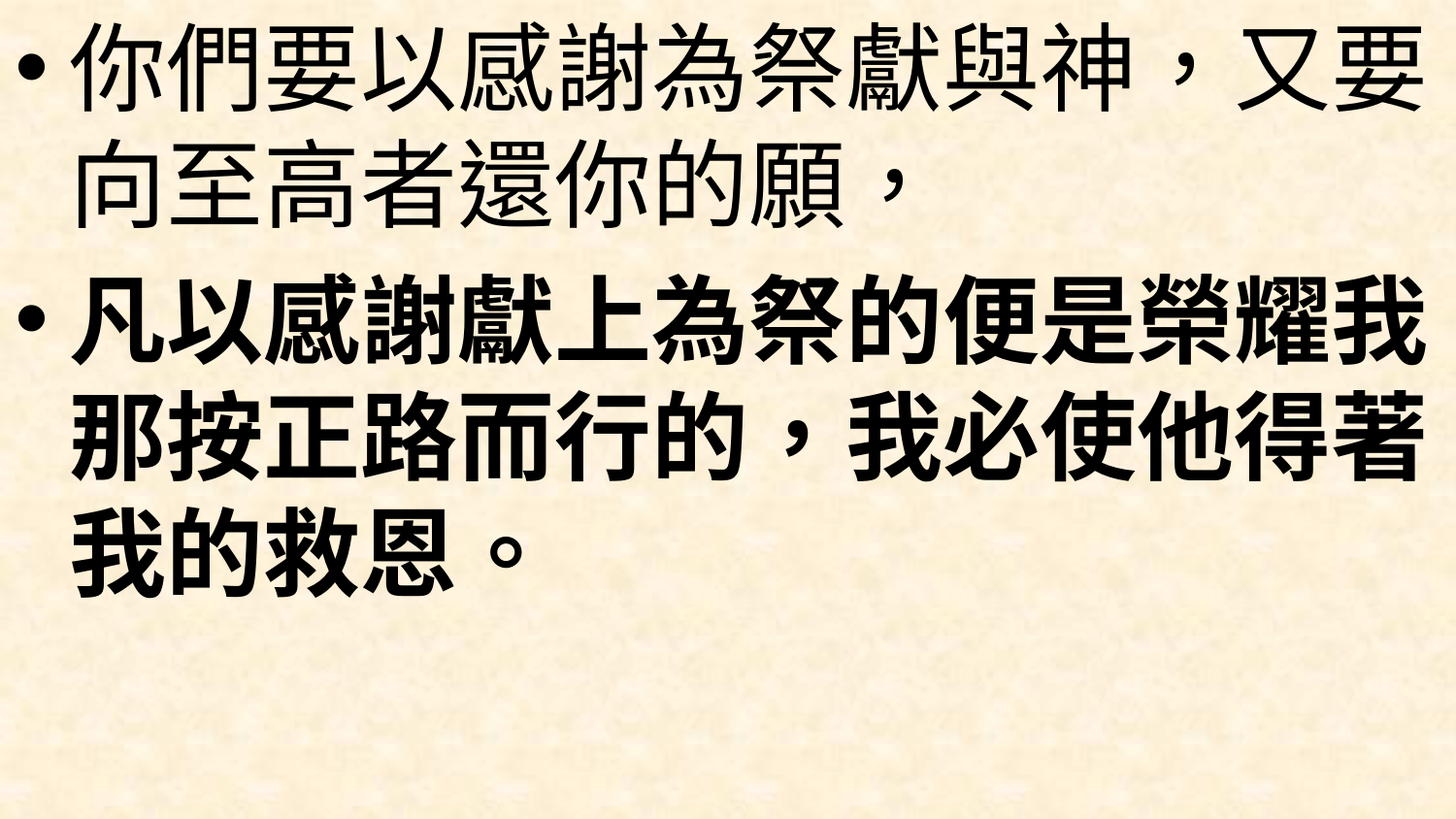

你們要以感謝為祭獻與神，又要向至高者還你的願，
凡以感謝獻上為祭的便是榮耀我；那按正路而行的，我必使他得著我的救恩。